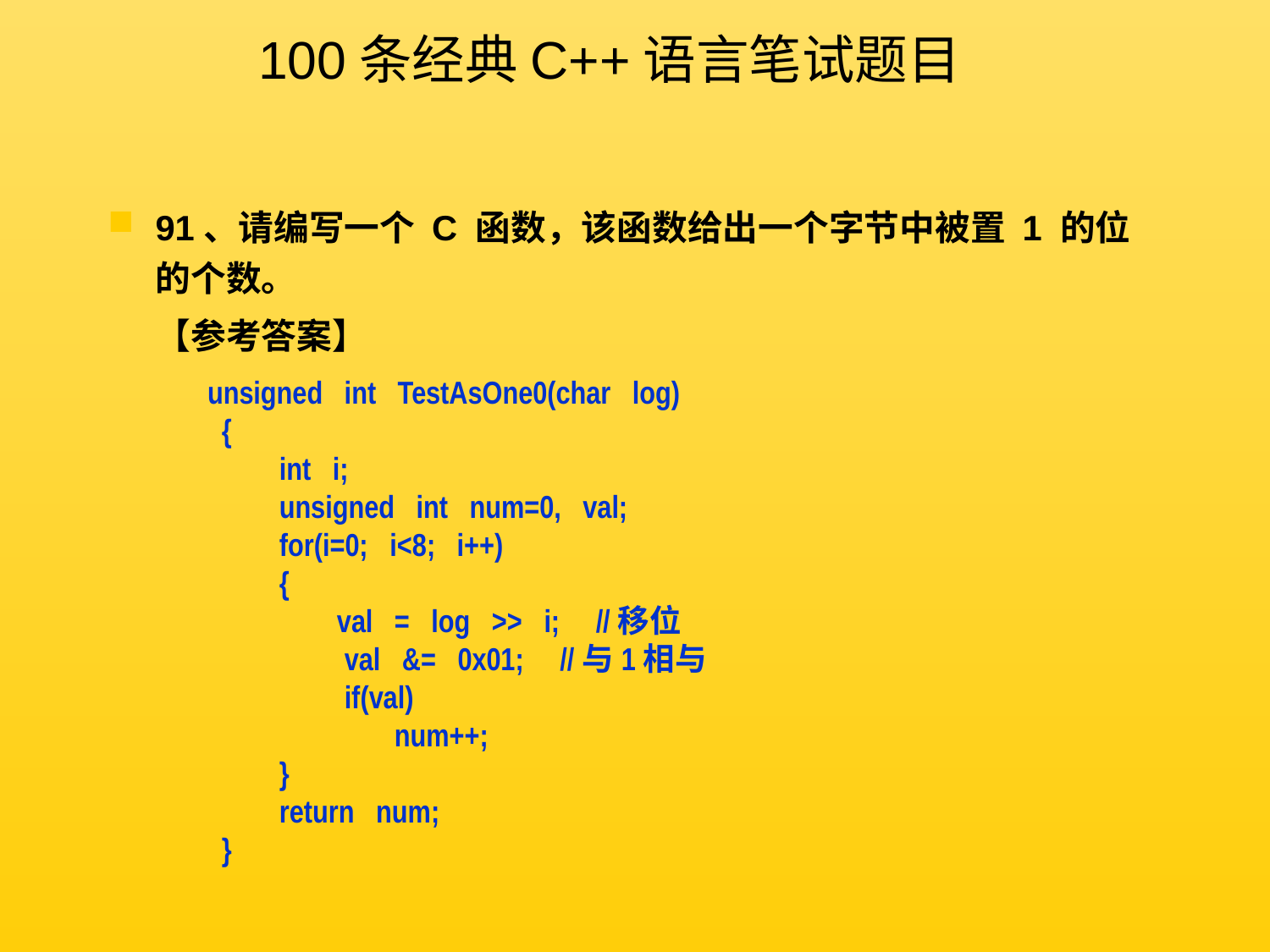

100条经典C++语言笔试题目
91、请编写一个 C 函数，该函数给出一个字节中被置 1 的位的个数。
	【参考答案】
unsigned   int   TestAsOne0(char   log)  
  {  
          int   i;  
          unsigned   int   num=0,   val;  
          for(i=0;   i<8;   i++)  
          {  
                  val   =   log   >>   i;     //移位
                  val   &=   0x01;     //与1相与
                  if(val)  
                          num++;  
          }  
          return   num;  
  }